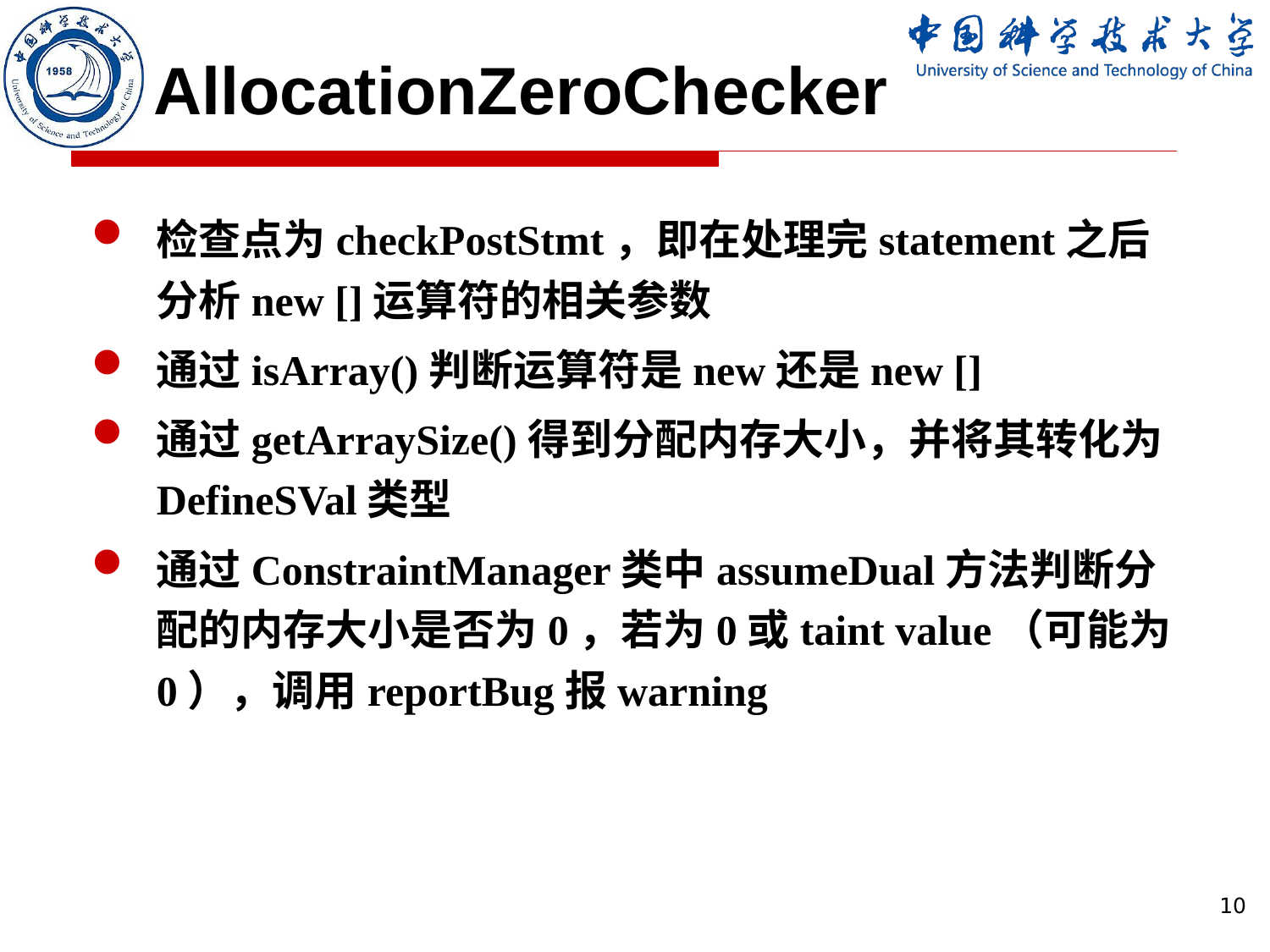

AllocationZeroChecker
检查点为checkPostStmt，即在处理完statement之后分析new []运算符的相关参数
通过isArray()判断运算符是new还是new []
通过getArraySize()得到分配内存大小，并将其转化为DefineSVal类型
通过ConstraintManager类中assumeDual方法判断分配的内存大小是否为0，若为0或taint value（可能为0），调用reportBug报warning

10